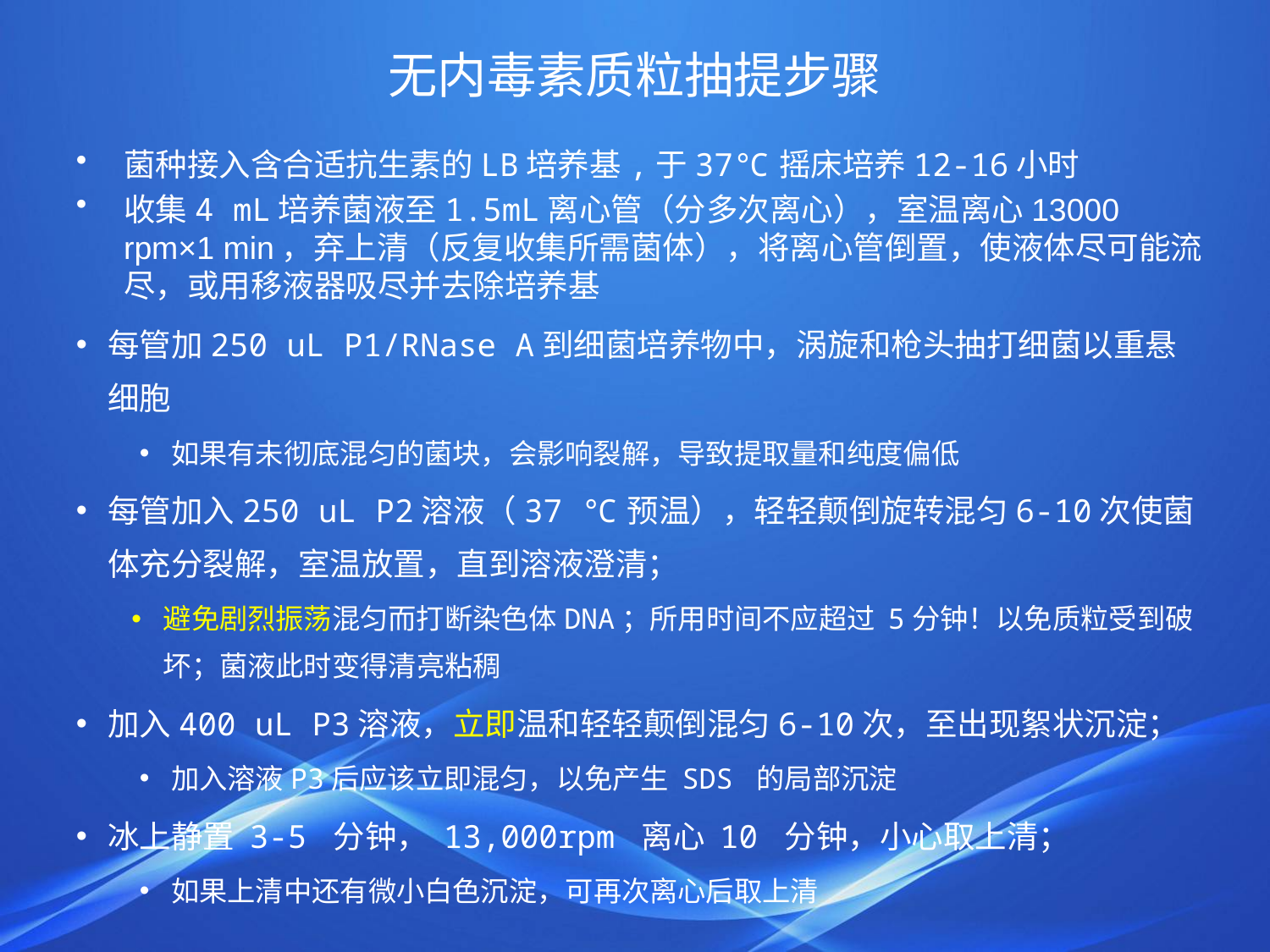

# 无内毒素质粒抽提步骤
菌种接入含合适抗生素的LB培养基,于37℃摇床培养12-16小时
收集4 mL培养菌液至1.5mL离心管（分多次离心），室温离心13000 rpm×1 min，弃上清（反复收集所需菌体），将离心管倒置，使液体尽可能流尽，或用移液器吸尽并去除培养基
每管加250 uL P1/RNase A到细菌培养物中，涡旋和枪头抽打细菌以重悬细胞
如果有未彻底混匀的菌块，会影响裂解，导致提取量和纯度偏低
每管加入250 uL P2溶液（37 ℃预温），轻轻颠倒旋转混匀6-10次使菌体充分裂解，室温放置，直到溶液澄清；
避免剧烈振荡混匀而打断染色体DNA；所用时间不应超过 5分钟！以免质粒受到破坏；菌液此时变得清亮粘稠
加入400 uL P3溶液，立即温和轻轻颠倒混匀6-10次，至出现絮状沉淀；
加入溶液P3后应该立即混匀，以免产生 SDS 的局部沉淀
冰上静置 3-5 分钟， 13,000rpm 离心 10 分钟，小心取上清；
如果上清中还有微小白色沉淀，可再次离心后取上清